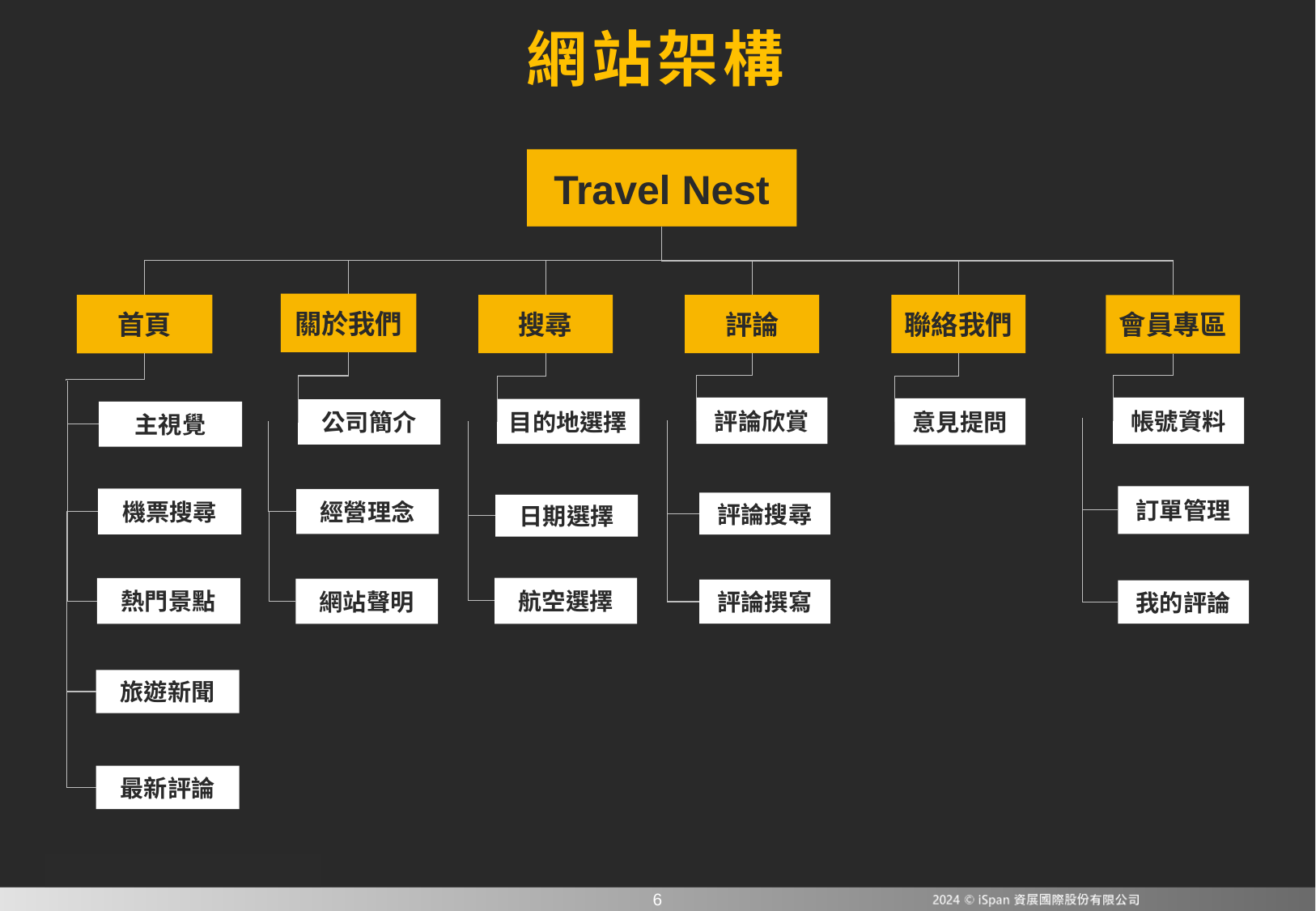

網站架構
Travel Nest
關於我們
搜尋
評論
聯絡我們
首頁
會員專區
評論欣賞
帳號資料
意見提問
目的地選擇
公司簡介
主視覺
訂單管理
機票搜尋
經營理念
評論搜尋
日期選擇
航空選擇
熱門景點
網站聲明
評論撰寫
我的評論
旅遊新聞
最新評論